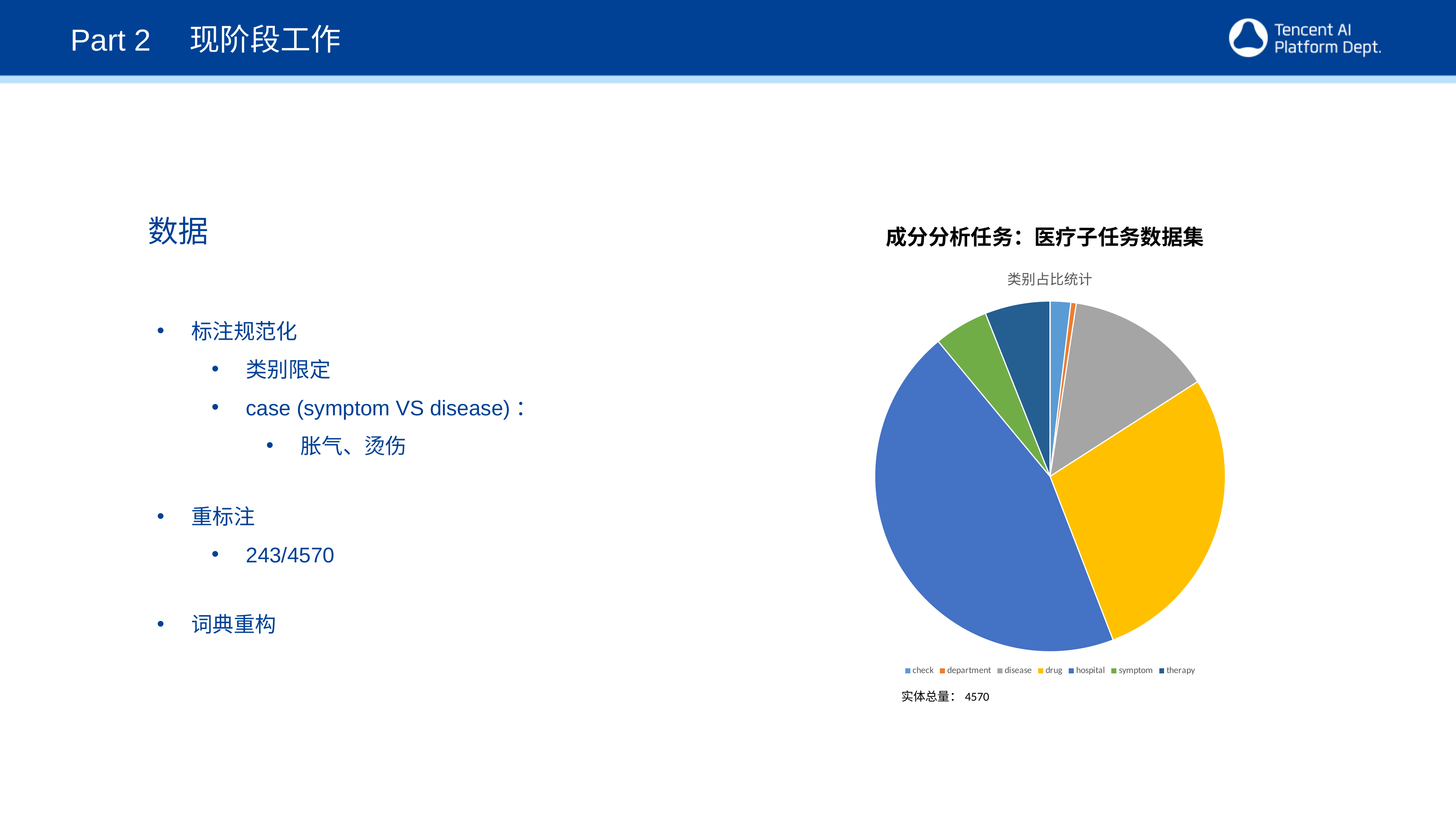

现阶段工作
Part 2
数据
成分分析任务：医疗子任务数据集

### Chart:

| Category | 类别占比统计 |
|---|---|
| check | 1.9 |
| department | 0.5 |
| disease | 13.5 |
| drug | 28.2 |
| hospital | 44.8 |
| symptom | 5.0 |
| therapy | 6.0 |
标注规范化
类别限定
case (symptom VS disease)：
胀气、烫伤
重标注
243/4570
词典重构
实体总量：4570